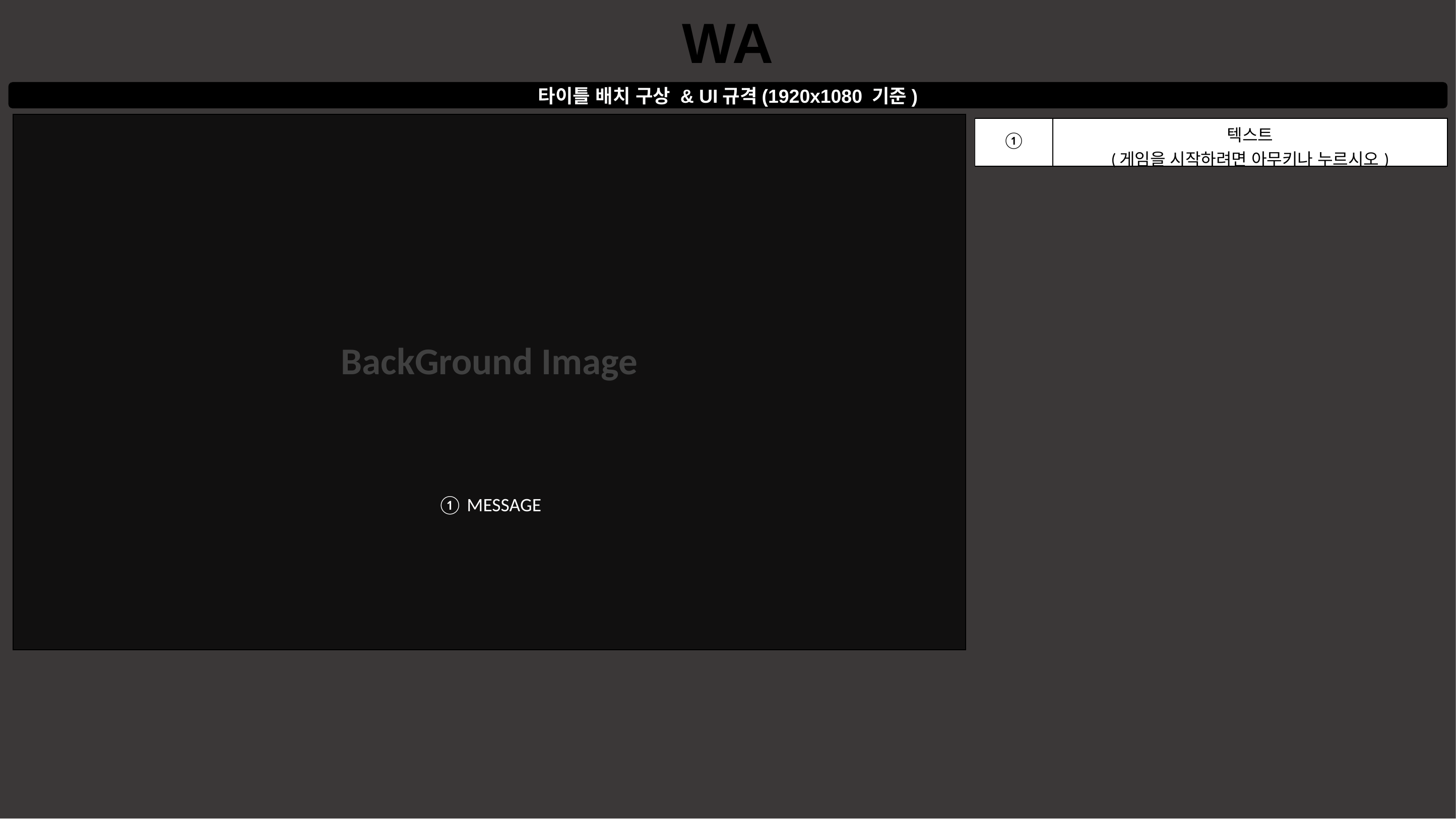

WA
타이틀 배치 구상 & UI규격(1920x1080 기준)
BackGround Image

| ① | 텍스트 (게임을 시작하려면 아무키나 누르시오) |
| --- | --- |
① MESSAGE